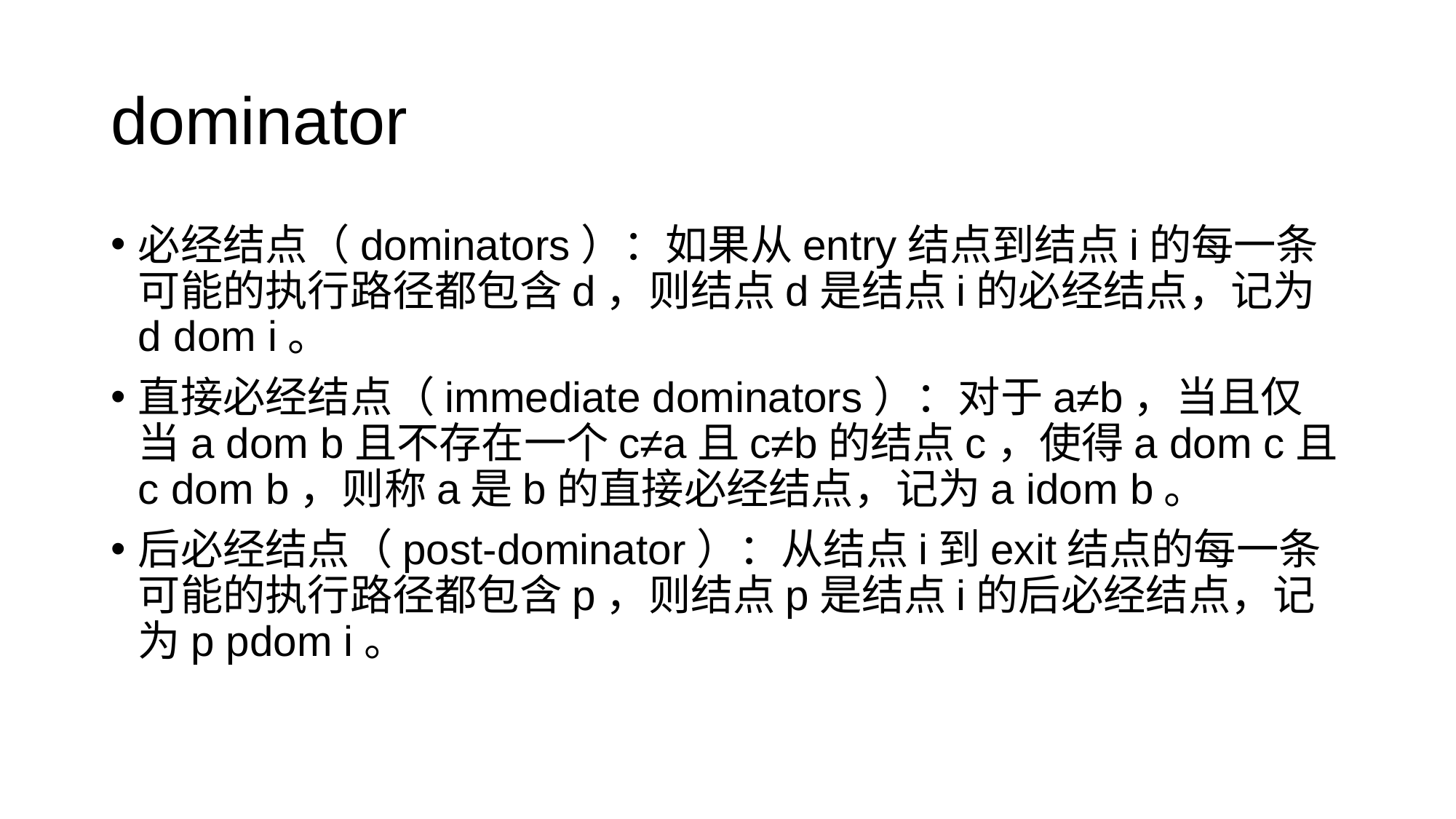

# dominator
必经结点（dominators）：如果从entry结点到结点i的每一条可能的执行路径都包含d，则结点d是结点i的必经结点，记为d dom i。
直接必经结点（immediate dominators）：对于a≠b，当且仅当a dom b且不存在一个c≠a且c≠b的结点c，使得a dom c且c dom b，则称a是b的直接必经结点，记为a idom b。
后必经结点（post-dominator）：从结点i到exit结点的每一条可能的执行路径都包含p，则结点p是结点i的后必经结点，记为p pdom i。